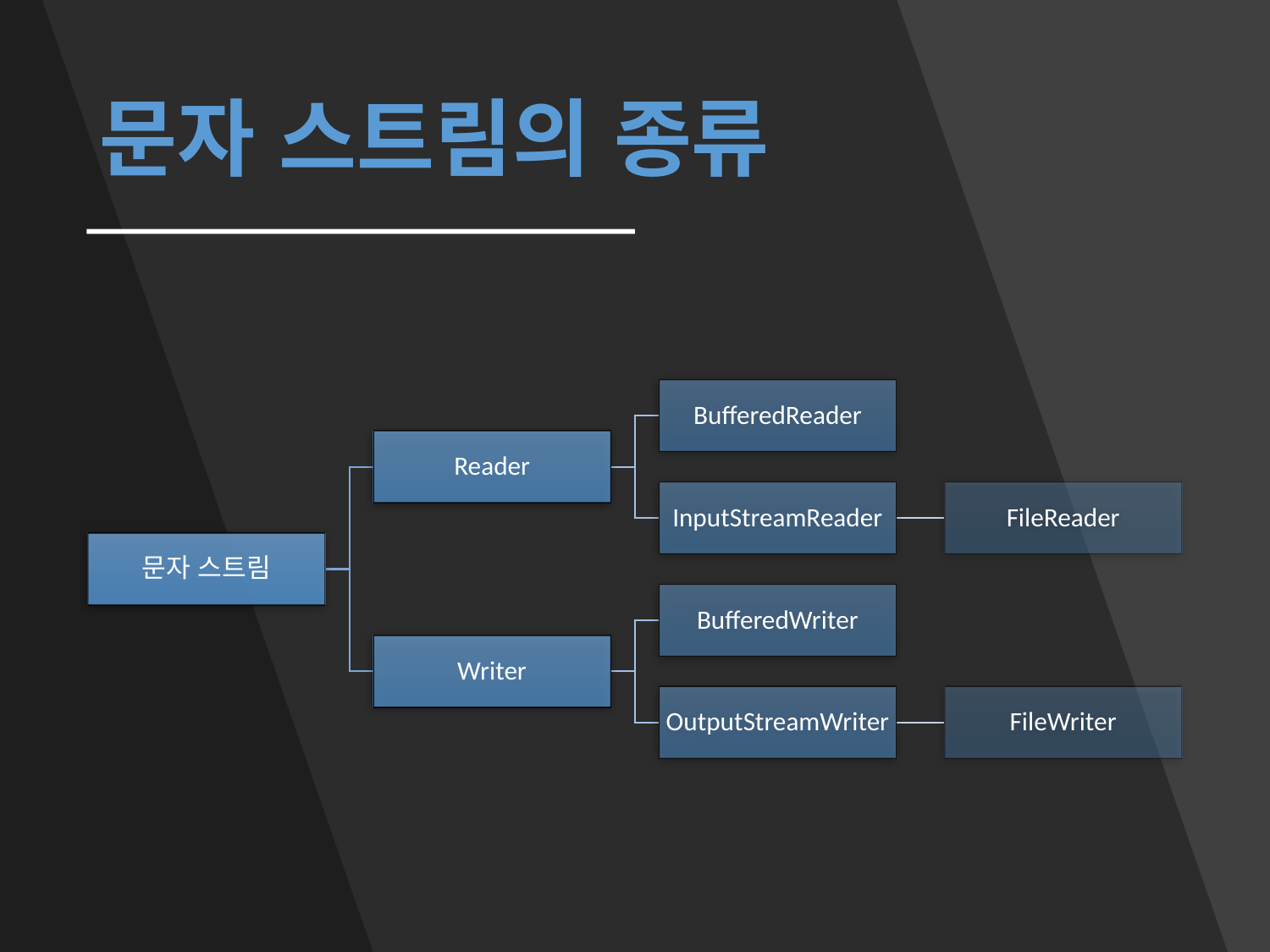

# 문자 스트림의 종류

문자 스트림
Reader
BufferedReader
InputStreamReader
FileReader
Writer
BufferedWriter
OutputStreamWriter
FileWriter